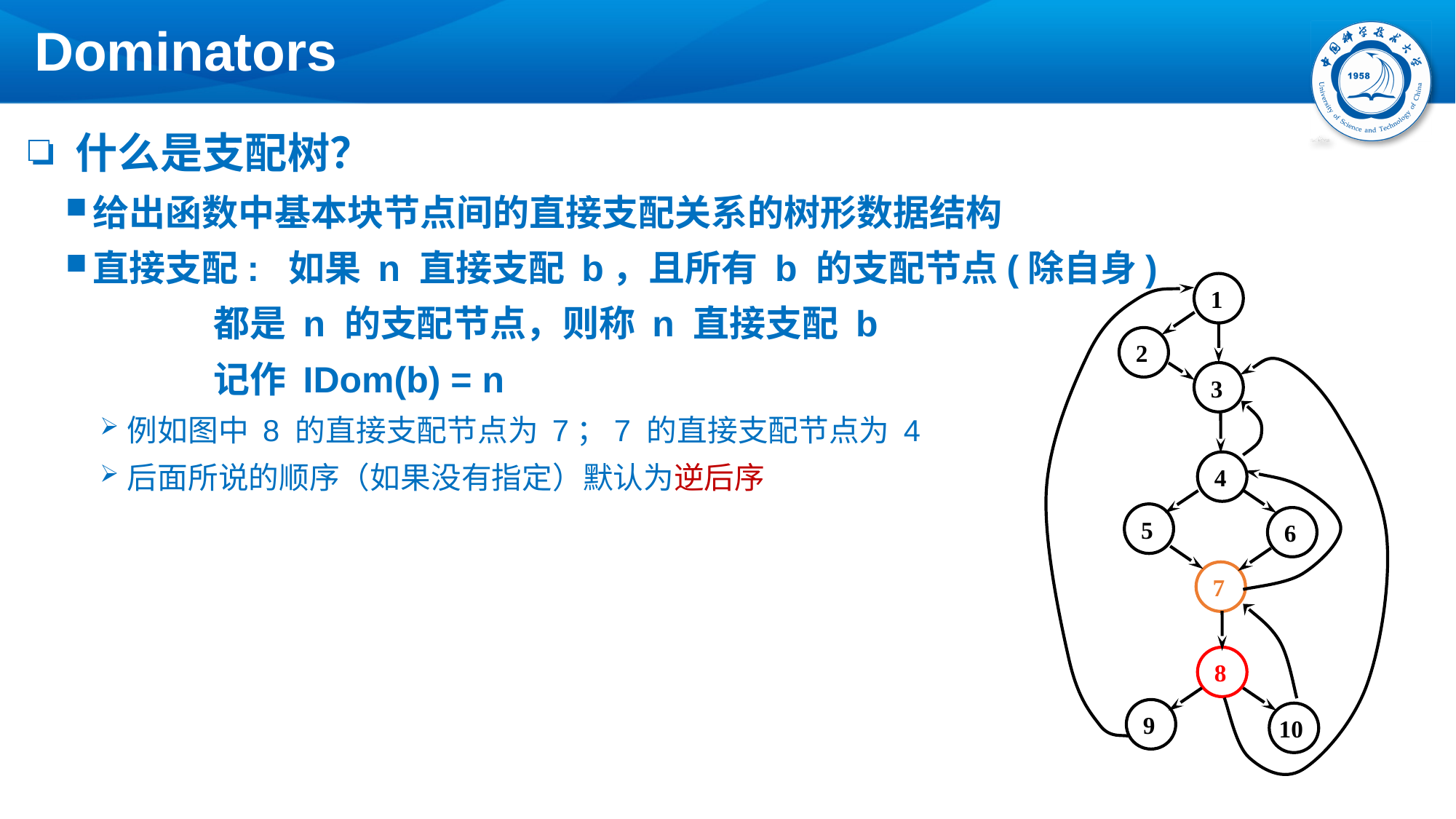

# Dominators
 什么是支配树？
给出函数中基本块节点间的直接支配关系的树形数据结构
直接支配:  如果 n 直接支配 b，且所有 b 的支配节点(除自身)
                 都是 n 的支配节点，则称 n 直接支配 b
                 记作 IDom(b) = n
例如图中 8 的直接支配节点为 7；7 的直接支配节点为 4
后面所说的顺序（如果没有指定）默认为逆后序

1

2

3

4

5
6

7

8

9
10

31